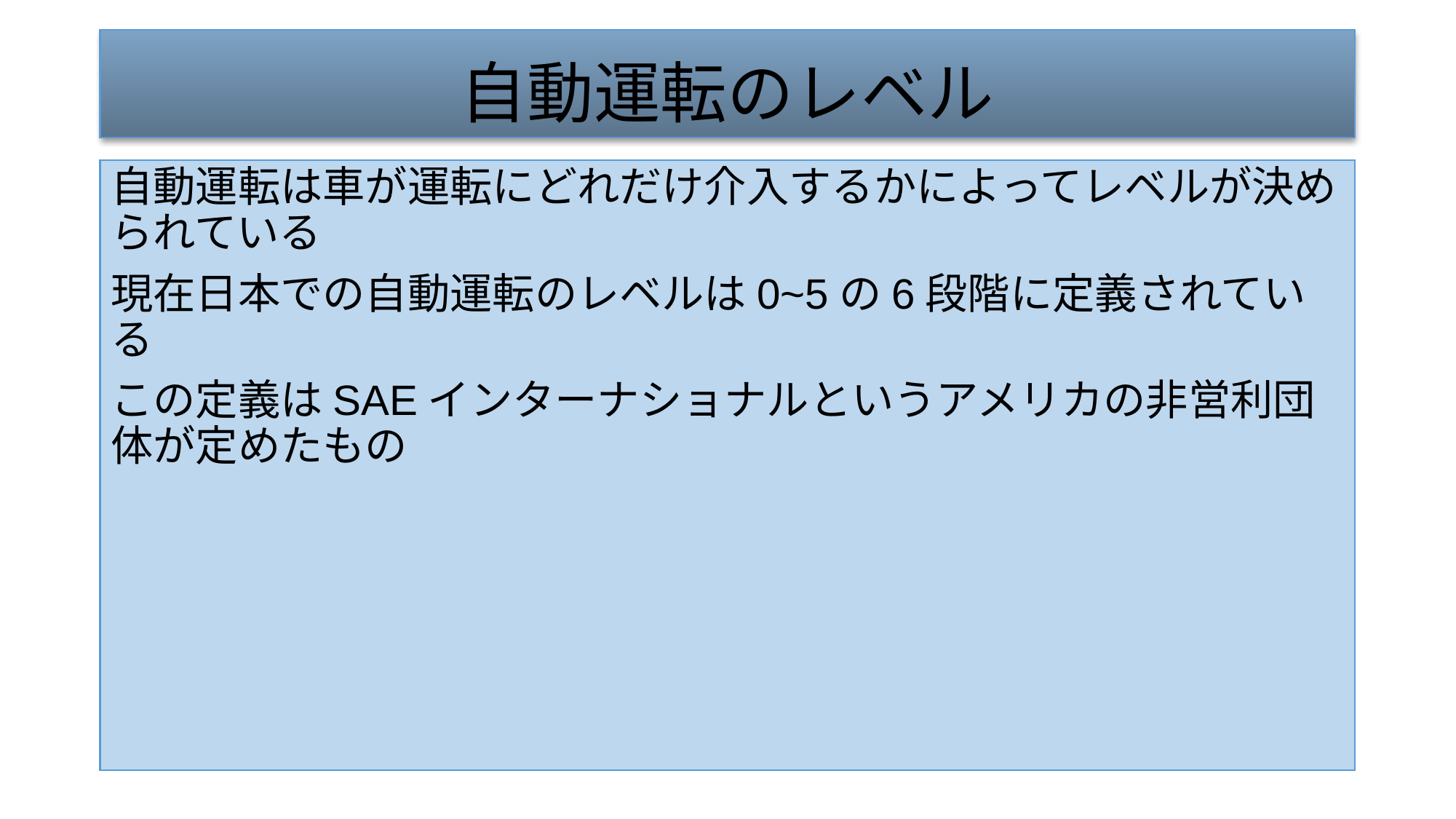

# 自動運転のレベル
自動運転は車が運転にどれだけ介入するかによってレベルが決められている
現在日本での自動運転のレベルは0~5の6段階に定義されている
この定義はSAEインターナショナルというアメリカの非営利団体が定めたもの